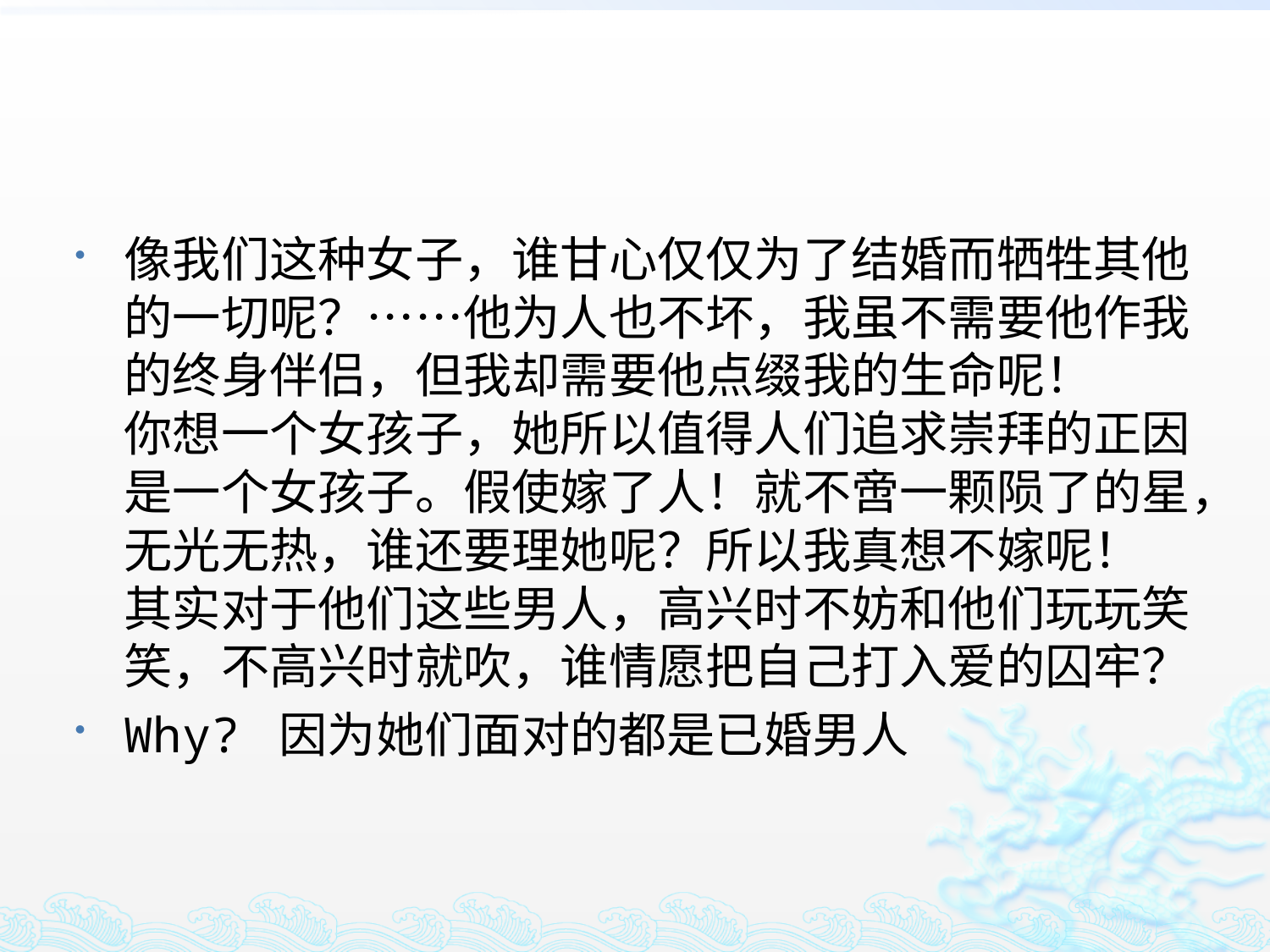

#
像我们这种女子，谁甘心仅仅为了结婚而牺牲其他的一切呢？……他为人也不坏，我虽不需要他作我的终身伴侣，但我却需要他点缀我的生命呢！
你想一个女孩子，她所以值得人们追求崇拜的正因是一个女孩子。假使嫁了人！就不啻一颗陨了的星，无光无热，谁还要理她呢？所以我真想不嫁呢！
其实对于他们这些男人，高兴时不妨和他们玩玩笑笑，不高兴时就吹，谁情愿把自己打入爱的囚牢？
Why? 因为她们面对的都是已婚男人